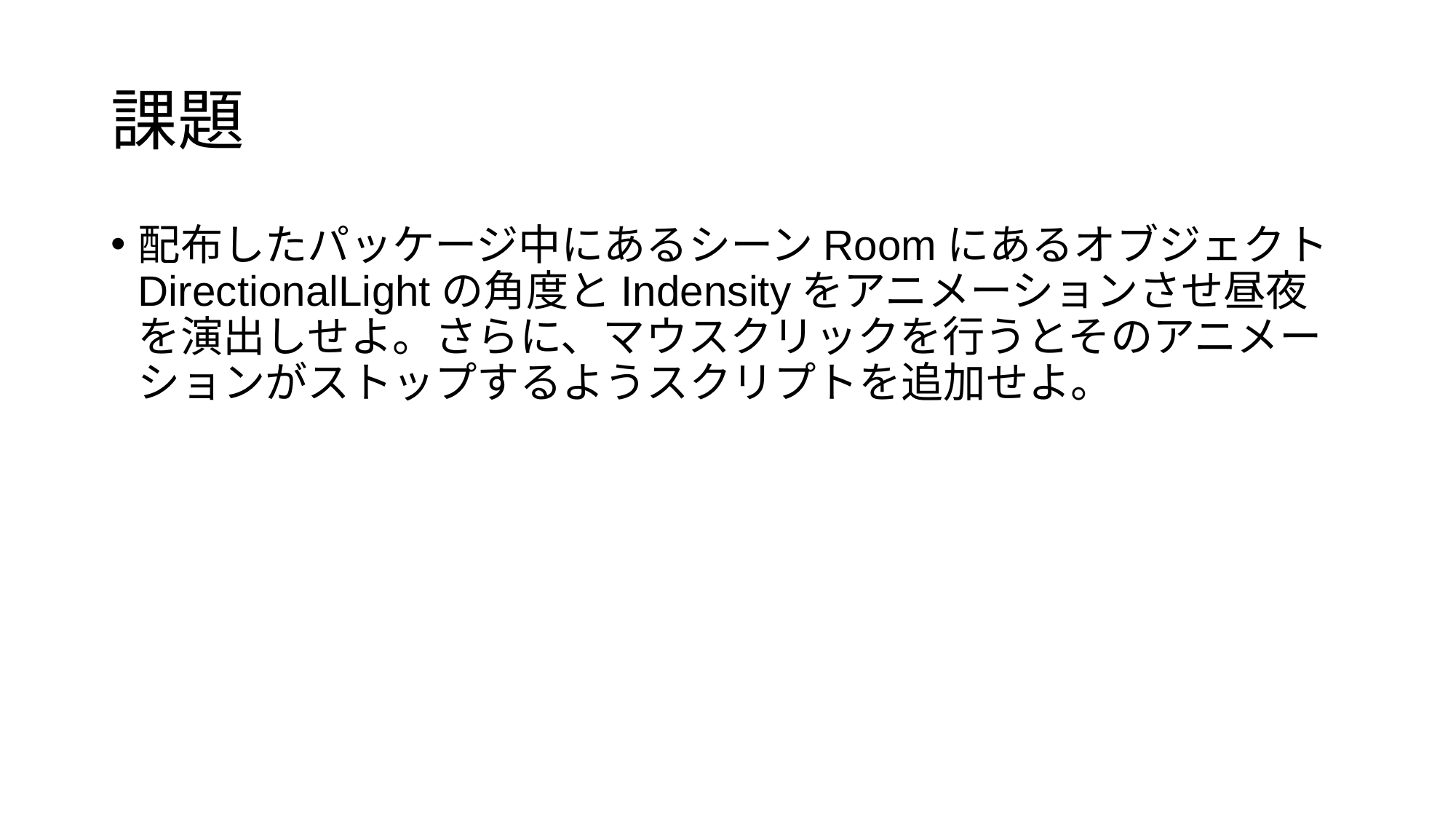

# 課題
配布したパッケージ中にあるシーンRoomにあるオブジェクトDirectionalLightの角度とIndensityをアニメーションさせ昼夜を演出しせよ。さらに、マウスクリックを行うとそのアニメーションがストップするようスクリプトを追加せよ。